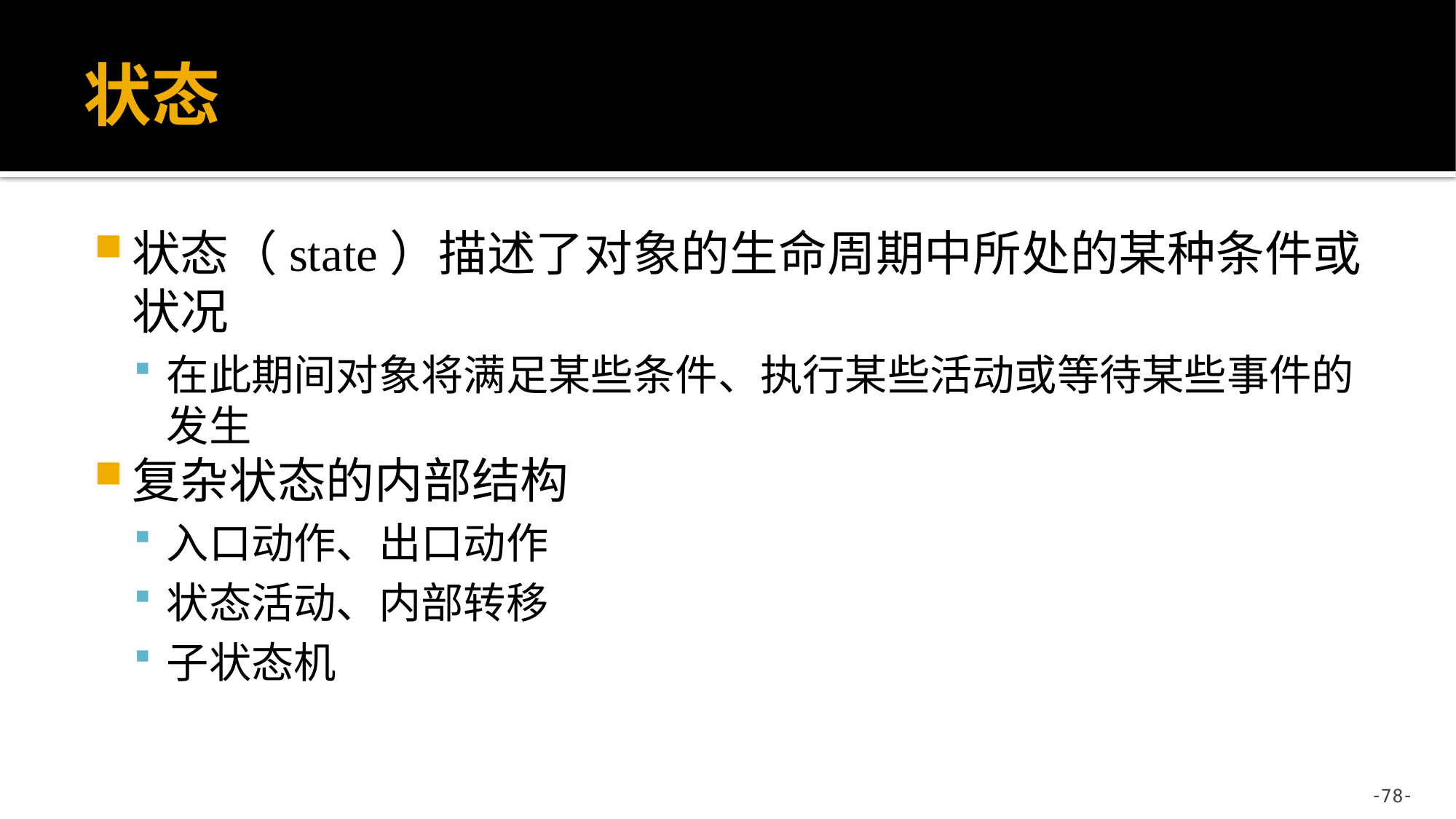

# 状态
状态（state）描述了对象的生命周期中所处的某种条件或状况
在此期间对象将满足某些条件、执行某些活动或等待某些事件的发生
复杂状态的内部结构
入口动作、出口动作
状态活动、内部转移
子状态机

-78-